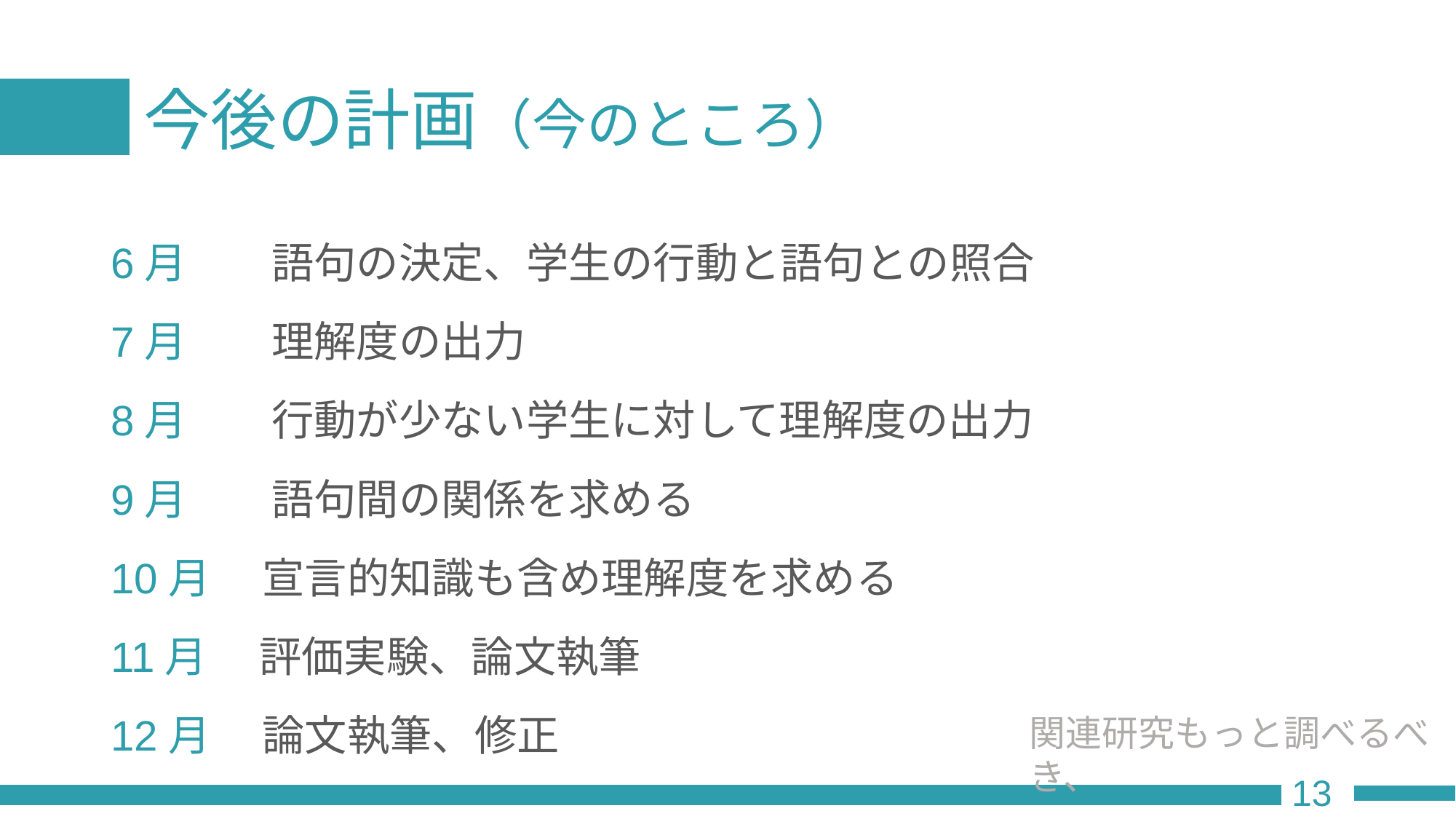

# 今後の計画（今のところ）

6月　　語句の決定、学生の行動と語句との照合
7月　　理解度の出力
8月　　行動が少ない学生に対して理解度の出力
9月　　語句間の関係を求める
10月　 宣言的知識も含め理解度を求める
11月　 評価実験、論文執筆
12月　 論文執筆、修正
関連研究もっと調べるべき、
13